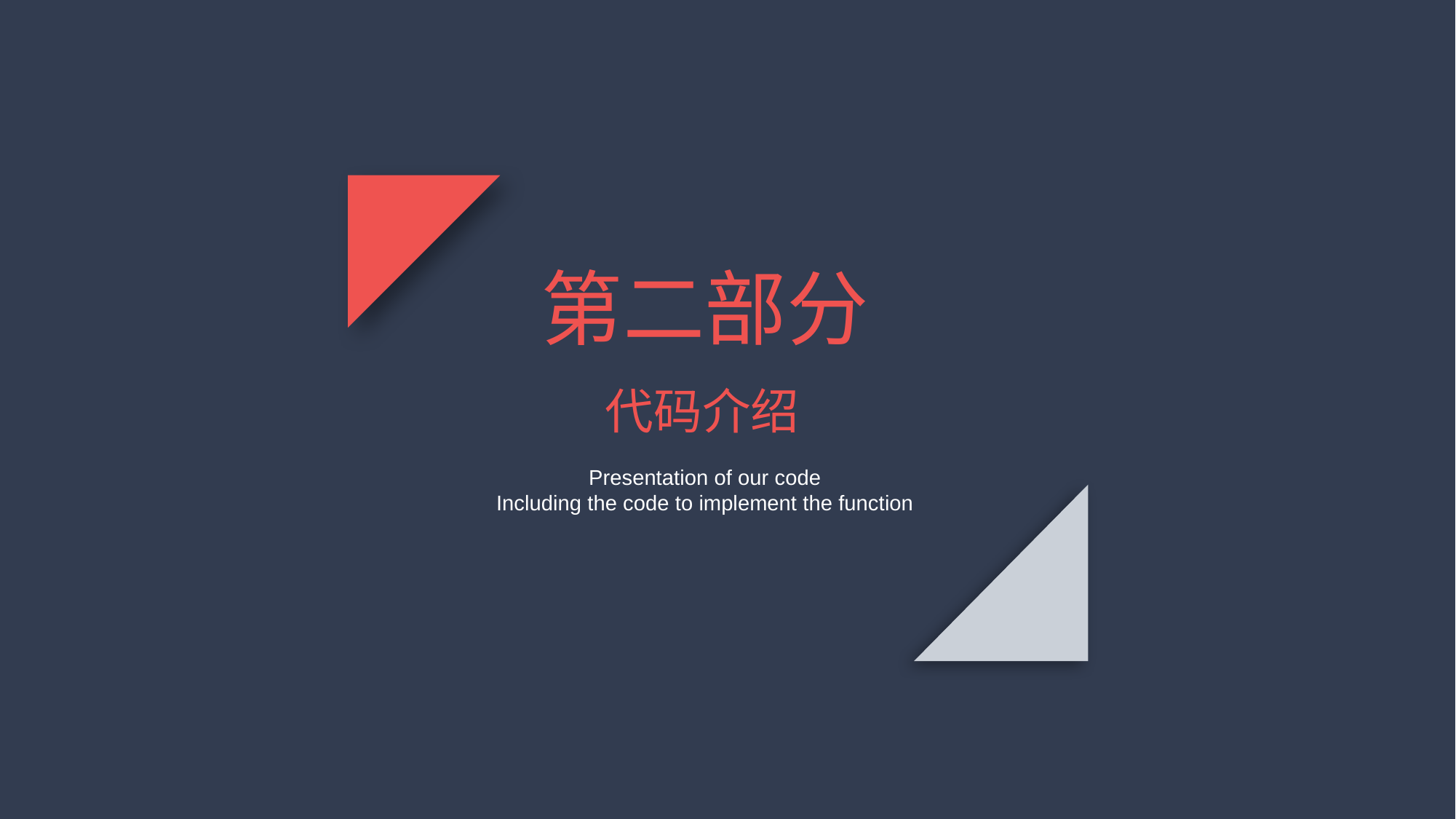

第二部分
代码介绍
Presentation of our code
Including the code to implement the function